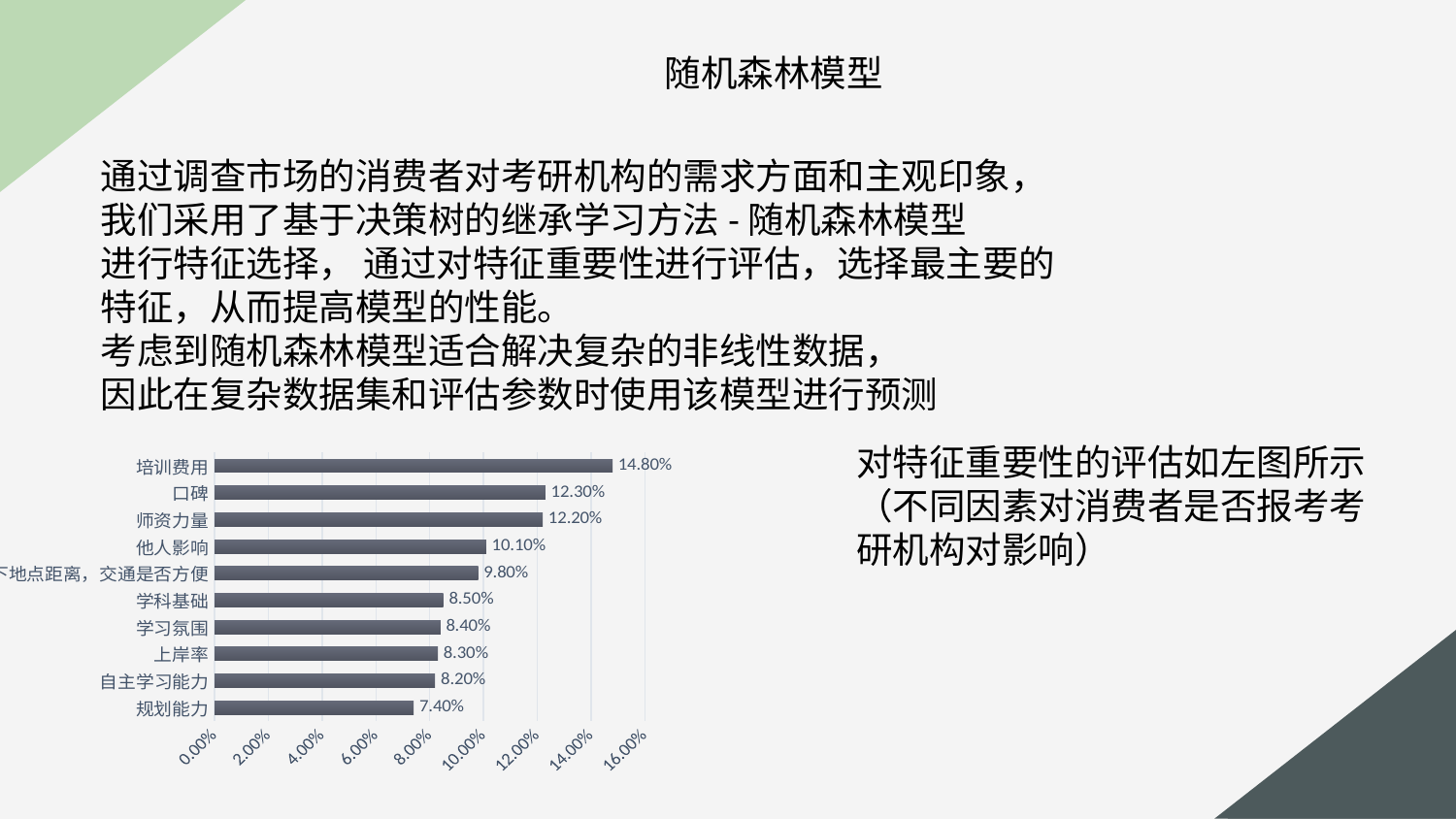

随机森林模型

通过调查市场的消费者对考研机构的需求方面和主观印象，
我们采用了基于决策树的继承学习方法-随机森林模型
进行特征选择， 通过对特征重要性进行评估，选择最主要的特征，从而提高模型的性能。
考虑到随机森林模型适合解决复杂的非线性数据，
因此在复杂数据集和评估参数时使用该模型进行预测

### Chart

| Category |  |
|---|---|
| 规划能力 | 0.074 |
| 自主学习能力 | 0.082 |
| 上岸率 | 0.083 |
| 学习氛围 | 0.084 |
| 学科基础 | 0.085 |
| 线下地点距离，交通是否方便 | 0.098 |
| 他人影响 | 0.101 |
| 师资力量 | 0.122 |
| 口碑 | 0.123 |
| 培训费用 | 0.148 |
对特征重要性的评估如左图所示（不同因素对消费者是否报考考研机构对影响）